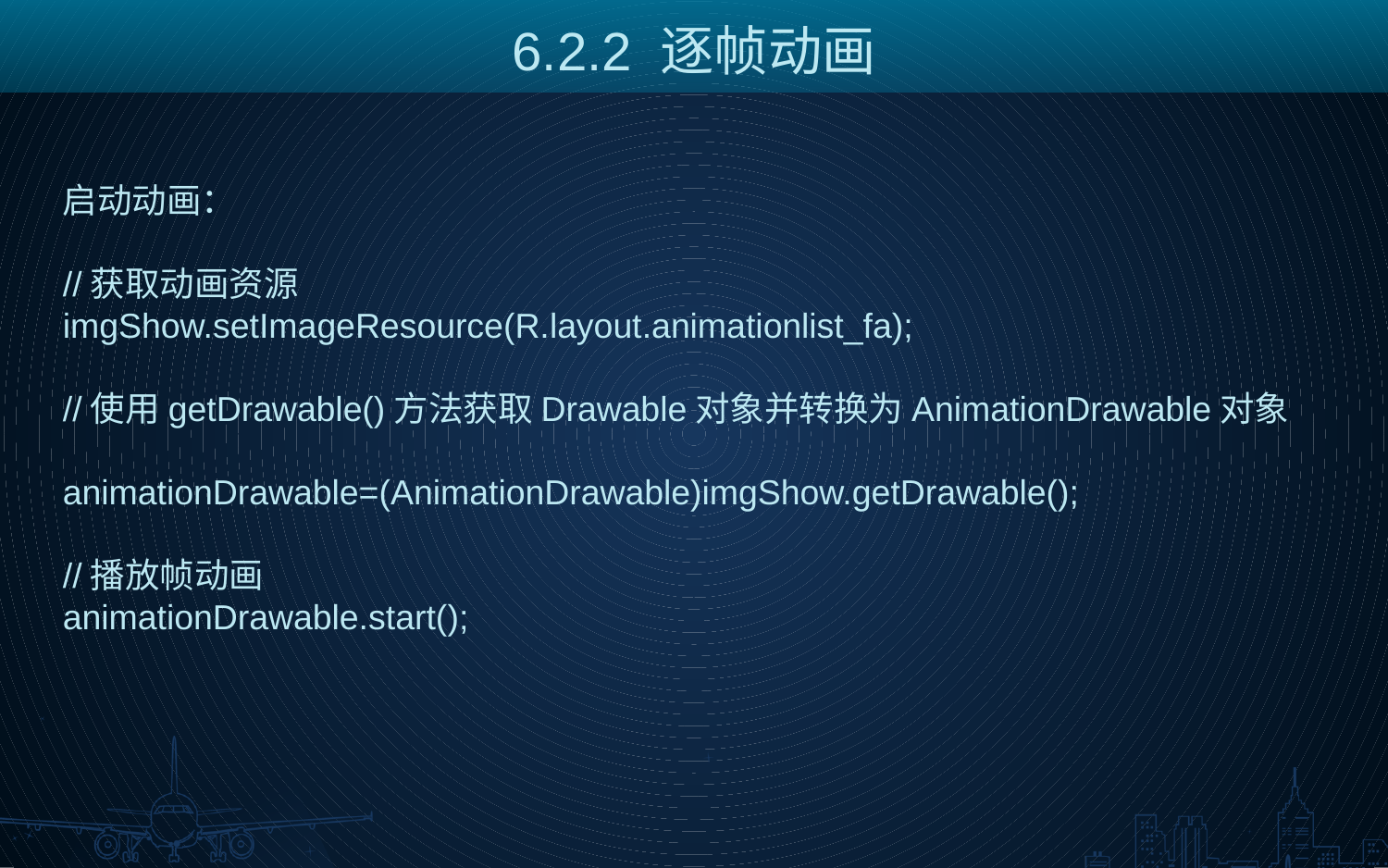

6.2.2 逐帧动画
启动动画：

//获取动画资源
imgShow.setImageResource(R.layout.animationlist_fa);

//使用getDrawable()方法获取Drawable对象并转换为AnimationDrawable对象

animationDrawable=(AnimationDrawable)imgShow.getDrawable();

//播放帧动画
animationDrawable.start();